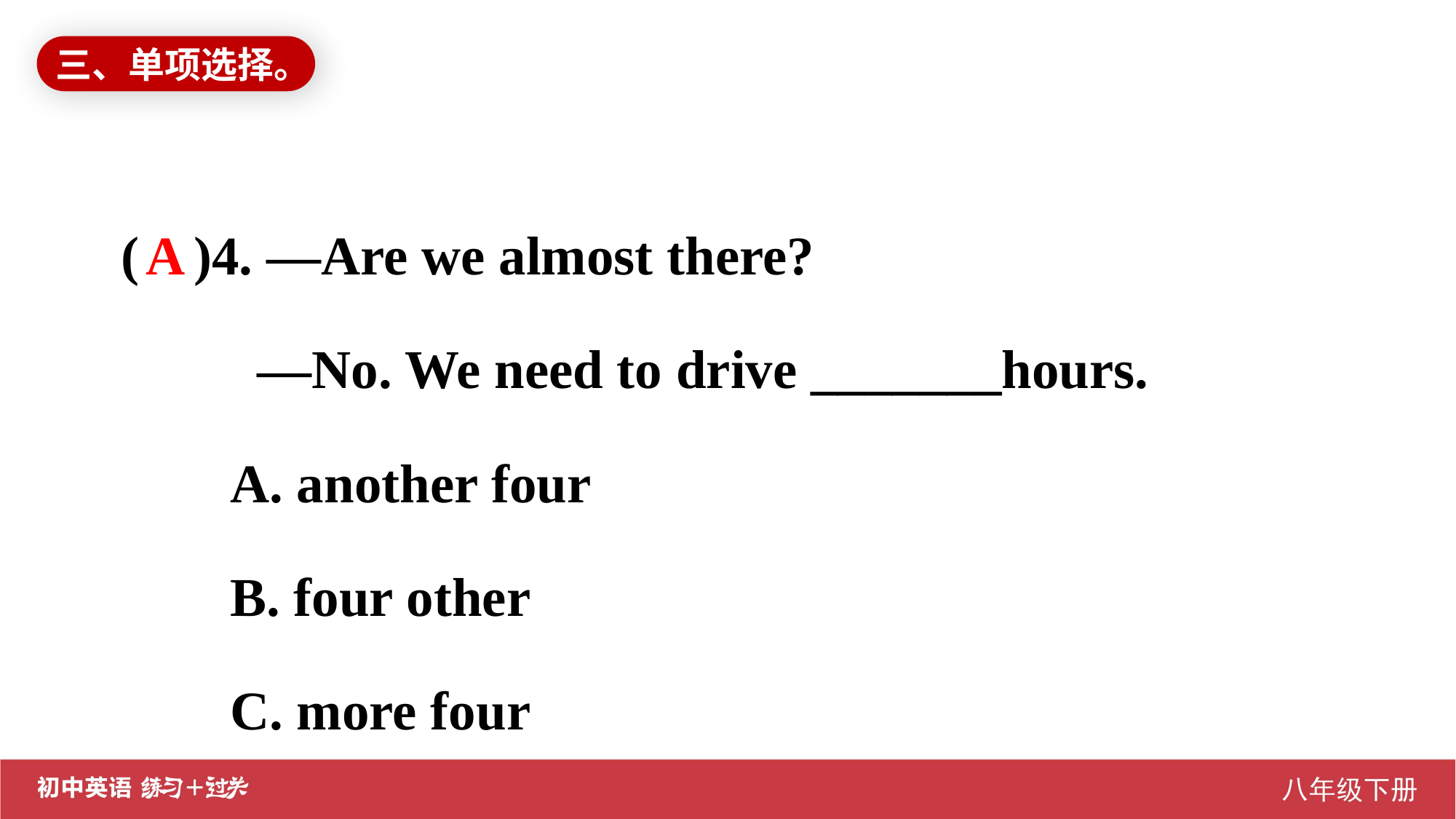

三、单项选择。
(    )4. —Are we almost there?
          —No. We need to drive _______hours.
	A. another four
        B. four other
        C. more four
A